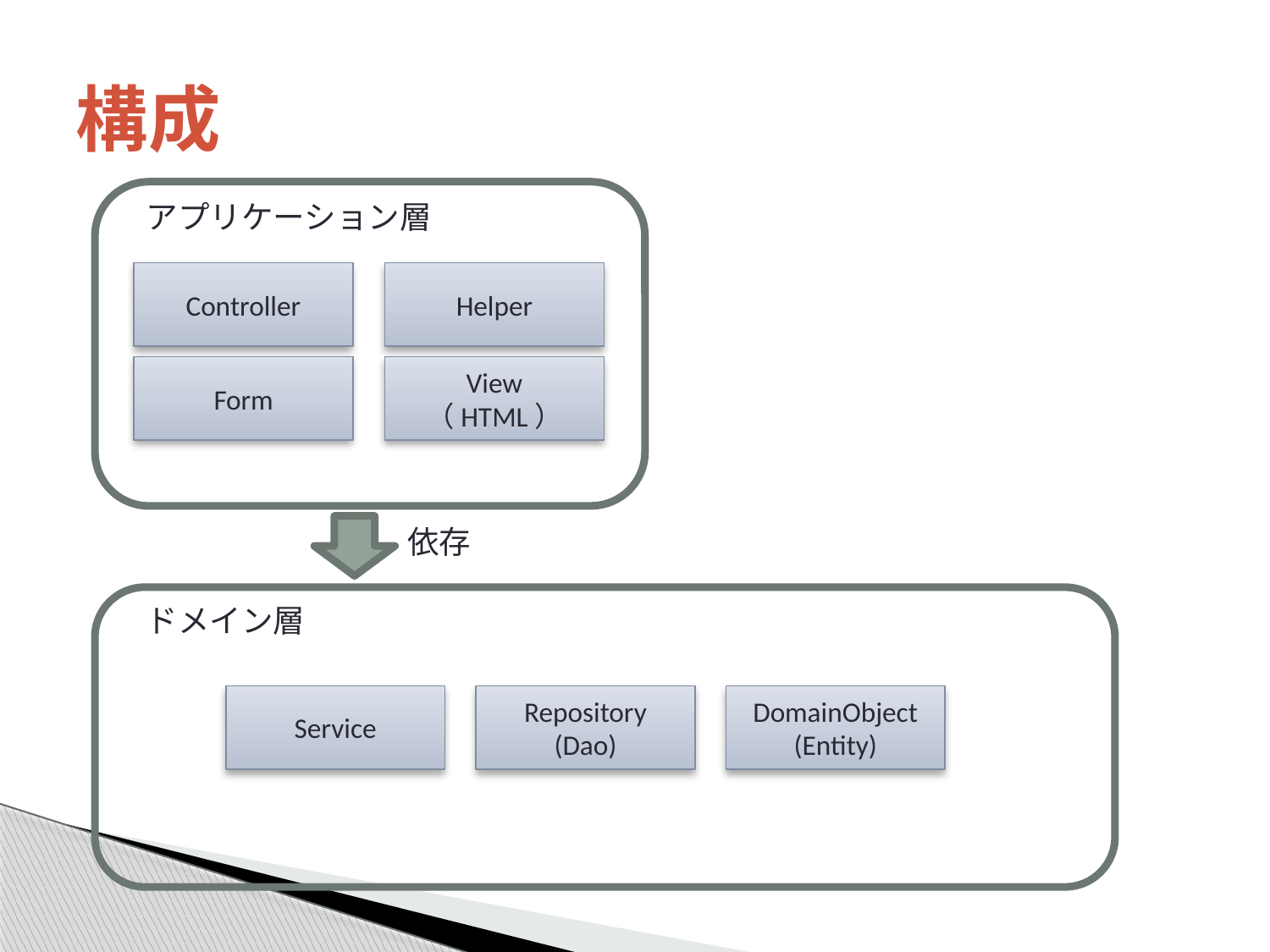

# 構成

アプリケーション層
Controller
Helper
Form
View
（HTML）

依存

ドメイン層
Service
Repository
(Dao)
DomainObject
(Entity)